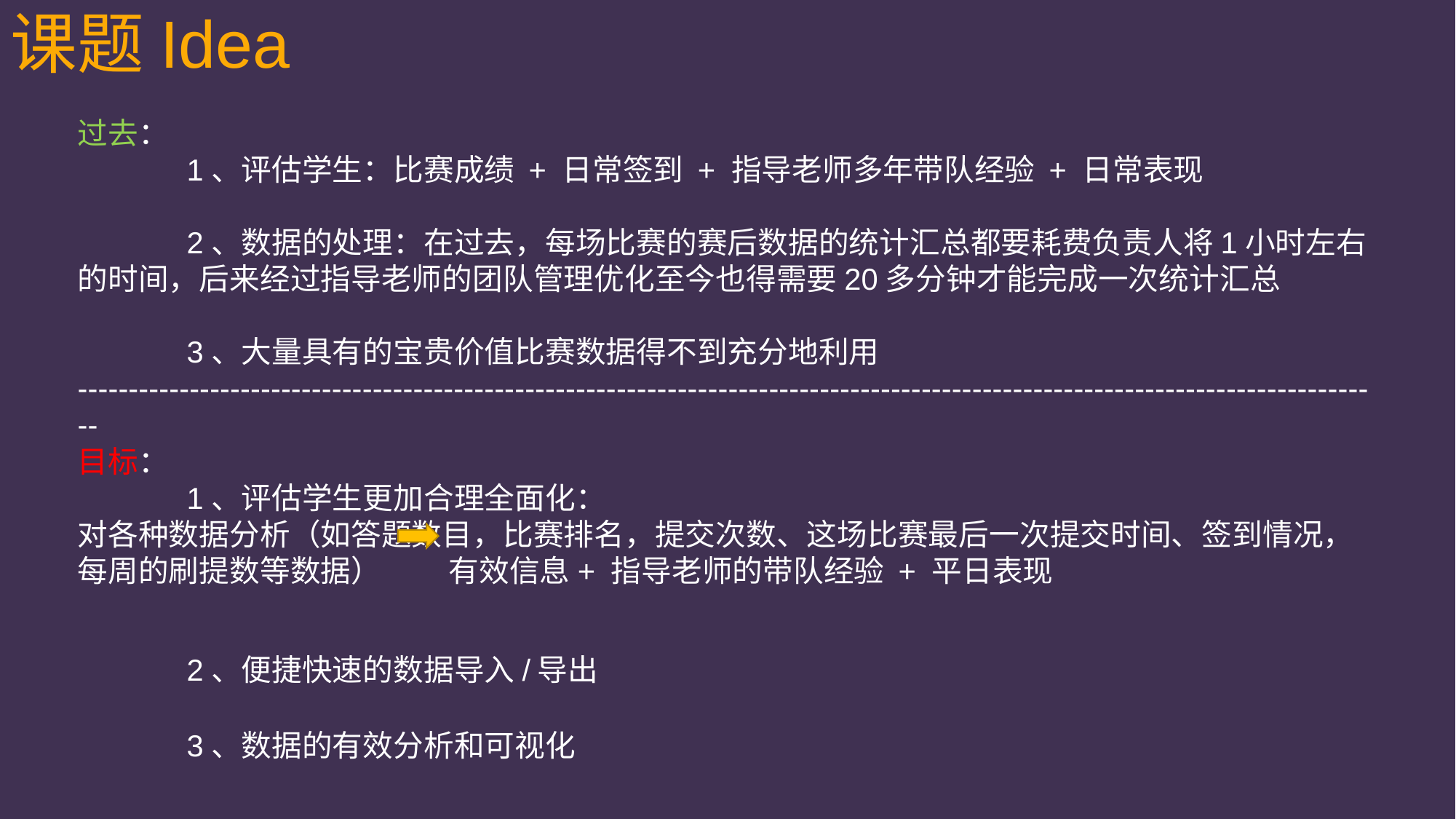

课题Idea
过去：
	1、评估学生：比赛成绩 + 日常签到 + 指导老师多年带队经验 + 日常表现

	2、数据的处理：在过去，每场比赛的赛后数据的统计汇总都要耗费负责人将1小时左右的时间，后来经过指导老师的团队管理优化至今也得需要20多分钟才能完成一次统计汇总

     	3、大量具有的宝贵价值比赛数据得不到充分地利用
---------------------------------------------------------------------------------------------------------------------------------
目标：
	1、评估学生更加合理全面化：
对各种数据分析（如答题数目，比赛排名，提交次数、这场比赛最后一次提交时间、签到情况，每周的刷提数等数据）          有效信息+ 指导老师的带队经验 + 平日表现

	2、便捷快速的数据导入/导出

	3、数据的有效分析和可视化